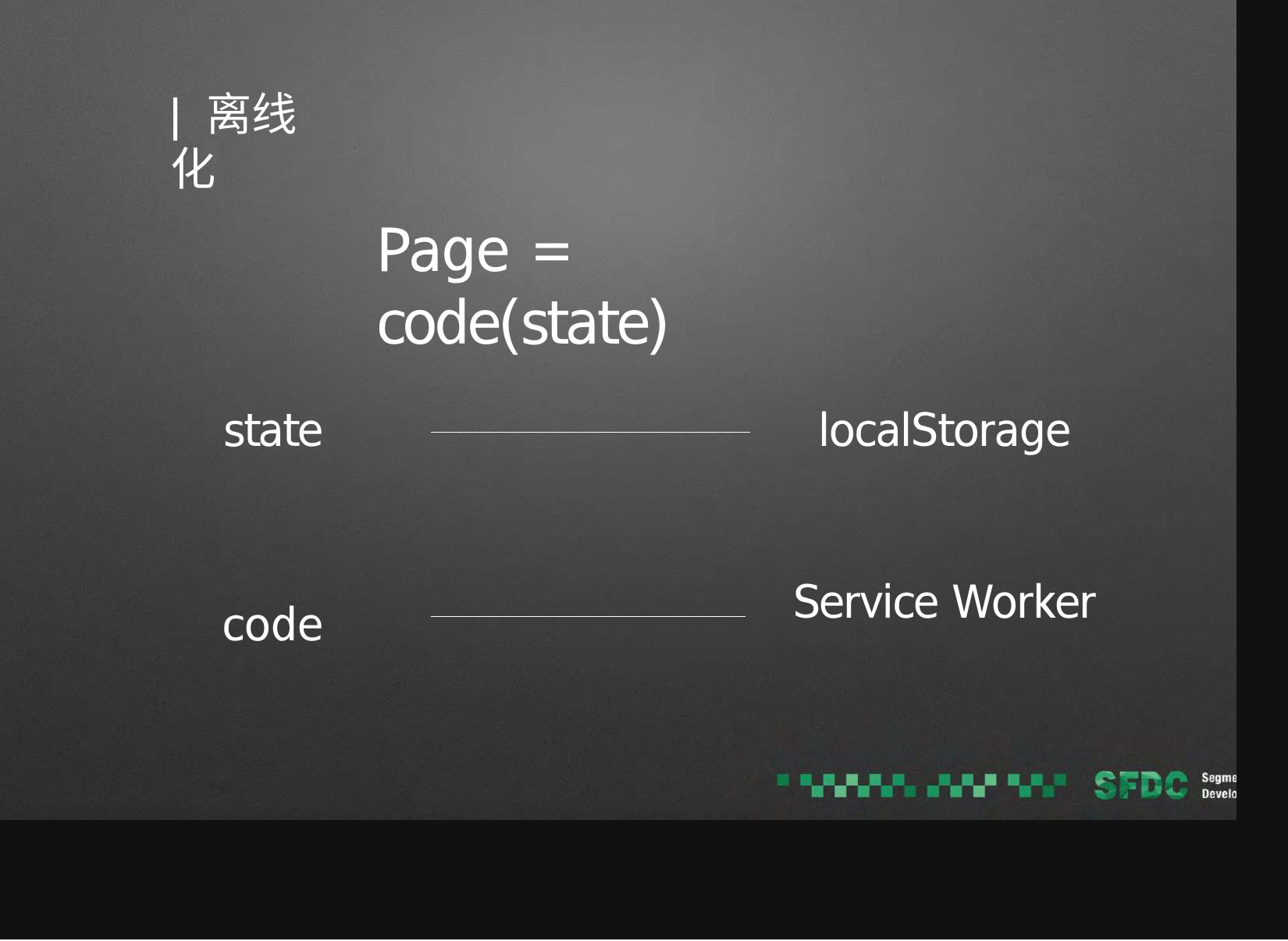

# | 离线化
Page = code(state)
state
localStorage

Service Worker
code